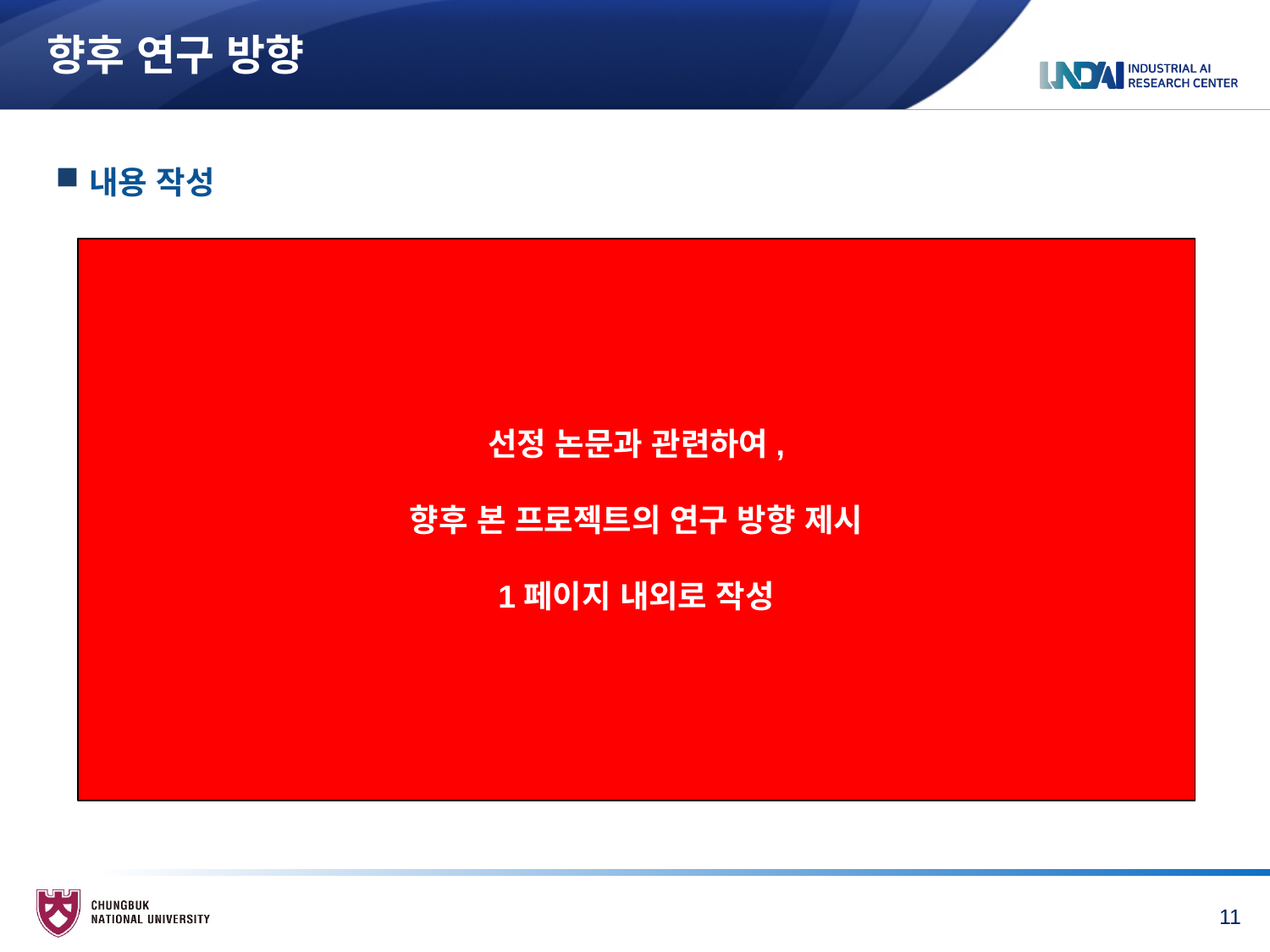

# 향후 연구 방향
내용 작성
선정 논문과 관련하여,

향후 본 프로젝트의 연구 방향 제시

1페이지 내외로 작성